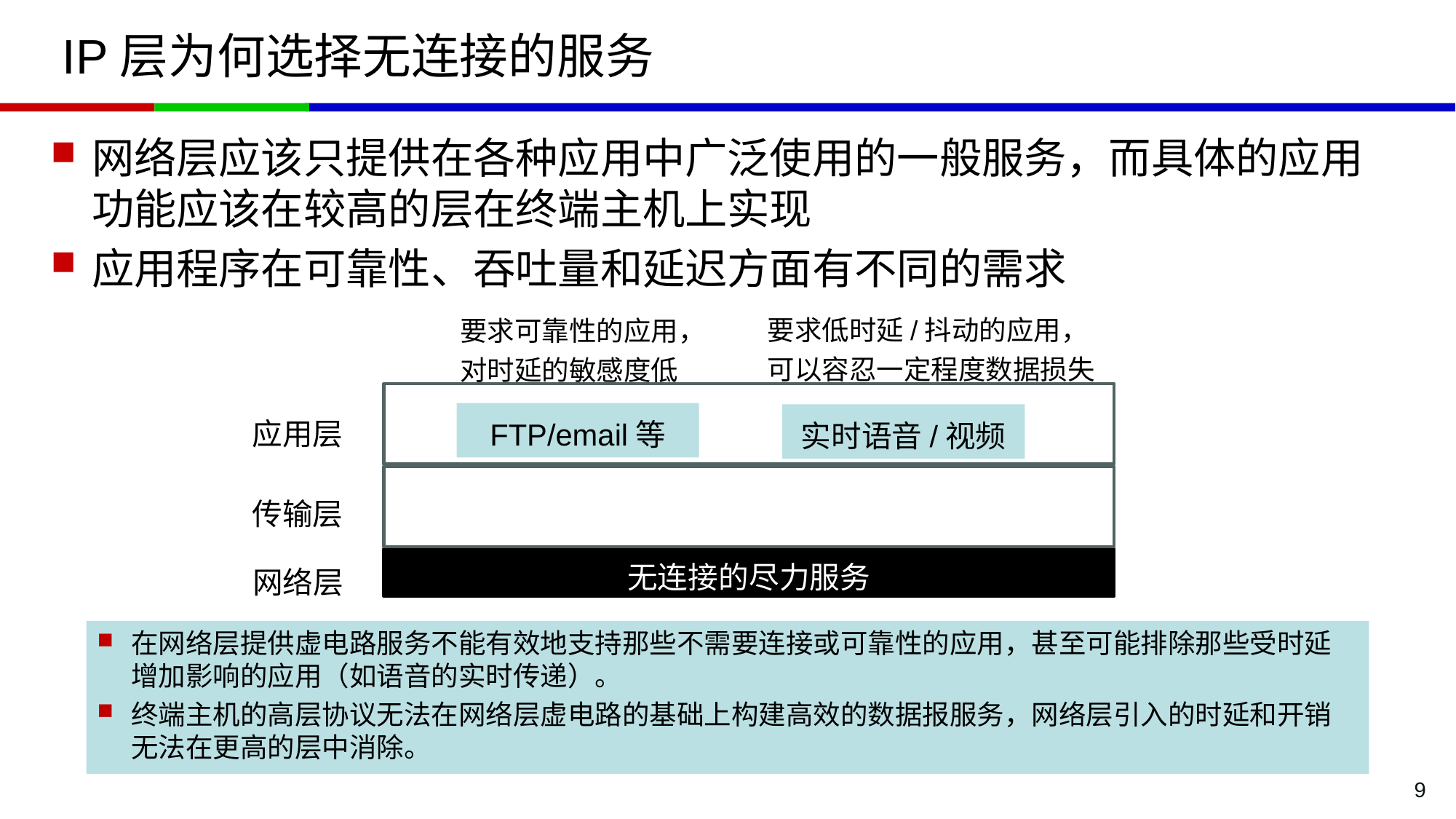

# IP层为何选择无连接的服务
网络层应该只提供在各种应用中广泛使用的一般服务，而具体的应用功能应该在较高的层在终端主机上实现
应用程序在可靠性、吞吐量和延迟方面有不同的需求

要求低时延/抖动的应用，可以容忍一定程度数据损失
要求可靠性的应用，对时延的敏感度低

应用层
FTP/email等
实时语音/视频

传输层
无连接的尽力服务
网络层
在网络层提供虚电路服务不能有效地支持那些不需要连接或可靠性的应用，甚至可能排除那些受时延增加影响的应用（如语音的实时传递）。
终端主机的高层协议无法在网络层虚电路的基础上构建高效的数据报服务，网络层引入的时延和开销无法在更高的层中消除。
9